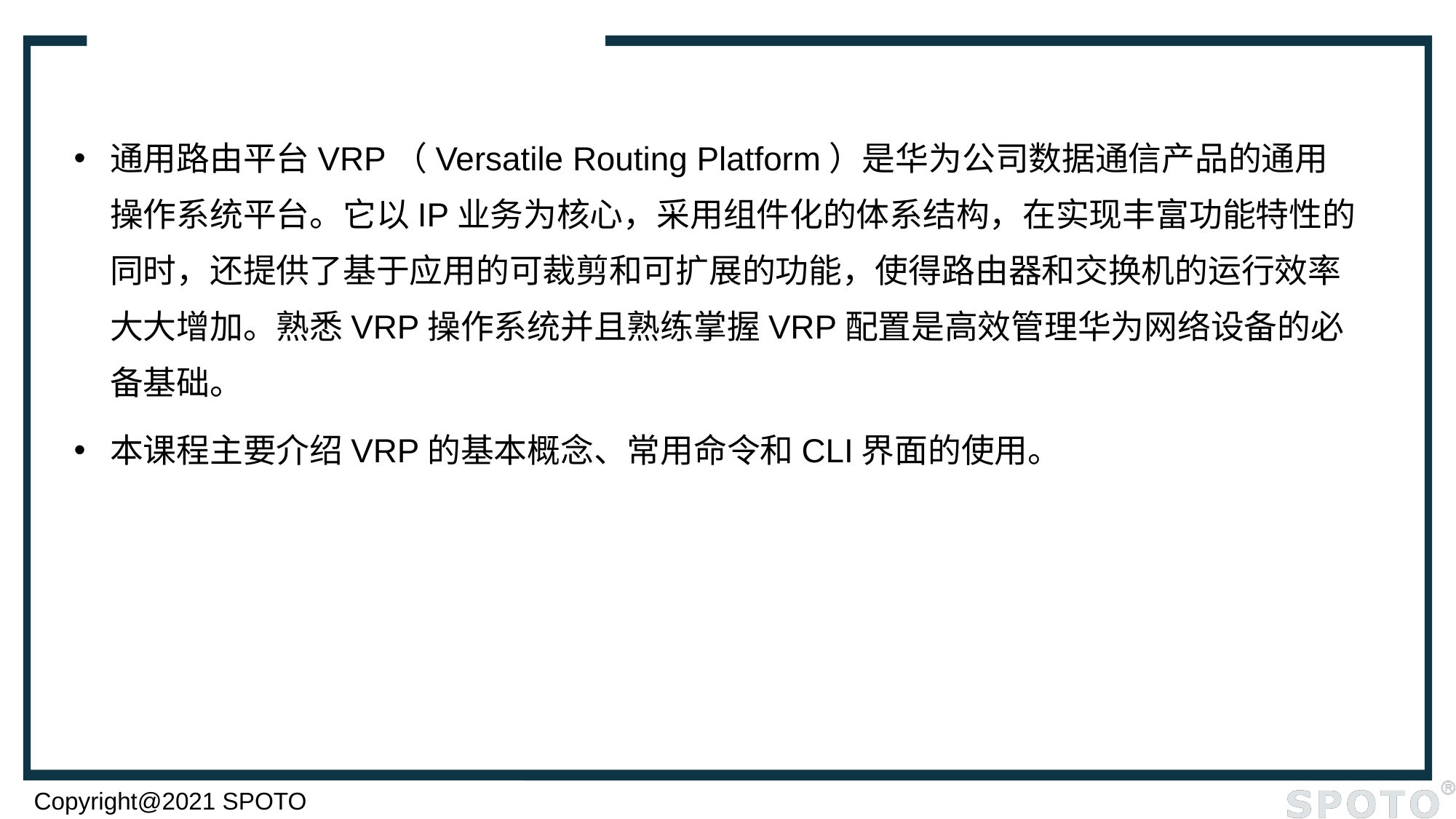

#
通用路由平台VRP（Versatile Routing Platform）是华为公司数据通信产品的通用操作系统平台。它以IP业务为核心，采用组件化的体系结构，在实现丰富功能特性的同时，还提供了基于应用的可裁剪和可扩展的功能，使得路由器和交换机的运行效率大大增加。熟悉VRP操作系统并且熟练掌握VRP配置是高效管理华为网络设备的必备基础。
本课程主要介绍VRP的基本概念、常用命令和CLI界面的使用。